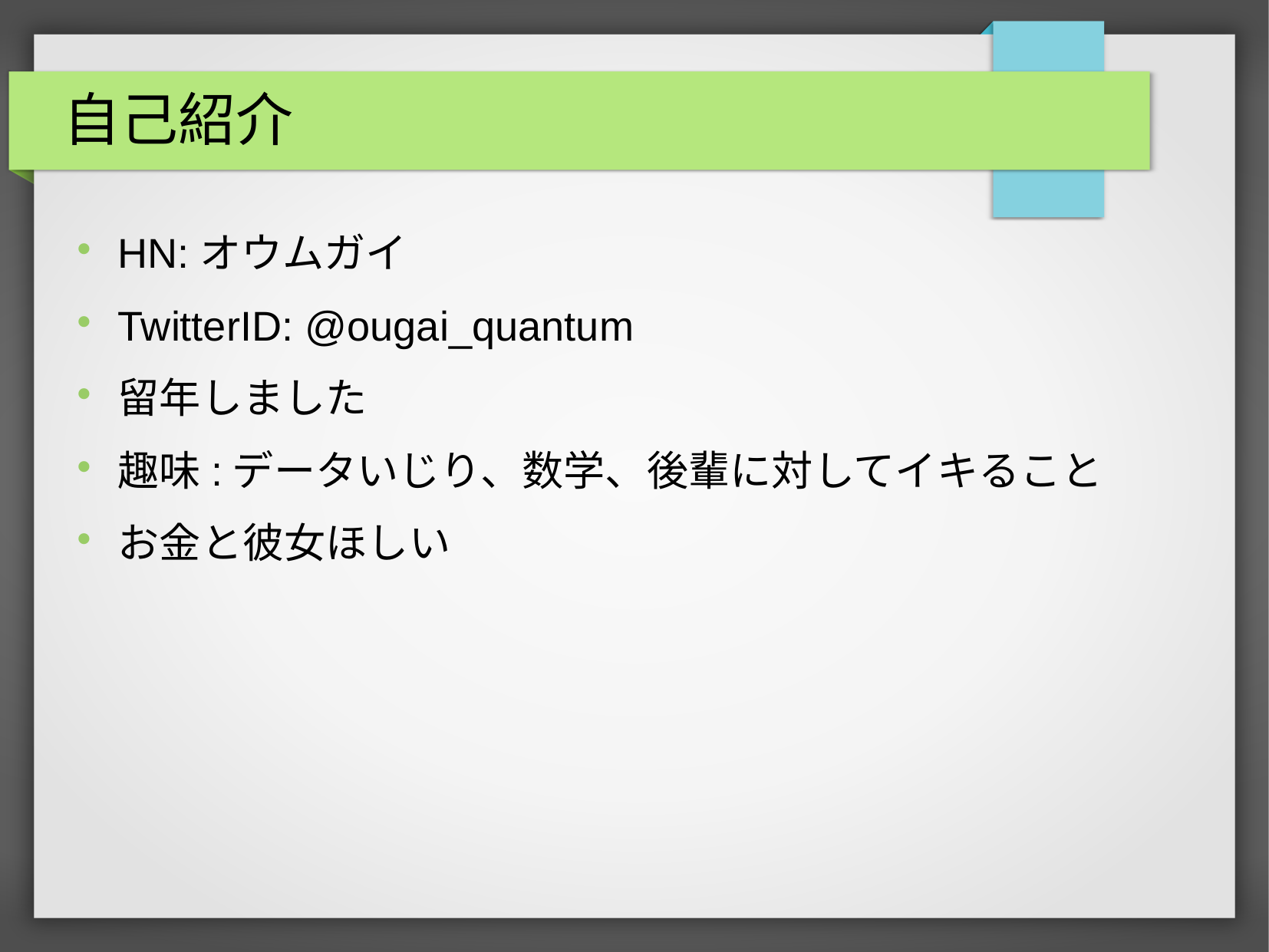

自己紹介
HN:オウムガイ
TwitterID: @ougai_quantum
留年しました
趣味:データいじり、数学、後輩に対してイキること
お金と彼女ほしい